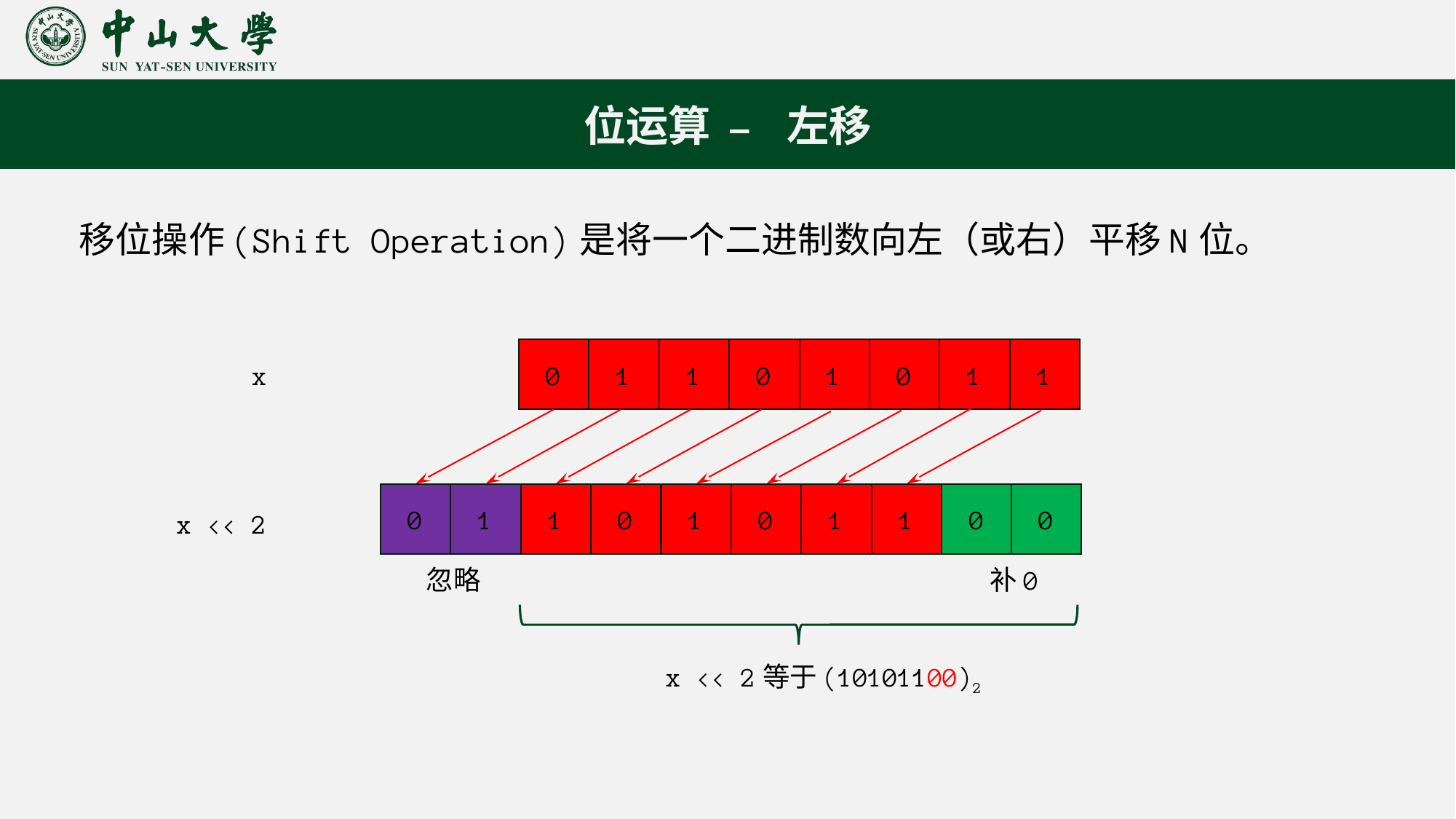

位运算 - 左移
移位操作(Shift Operation)是将一个二进制数向左（或右）平移N位。
0
1
1
0
1
0
1
1

x
0
1
1
0
1
0
1
1
0
0
x << 2
忽略
补0
x << 2等于(10101100)2